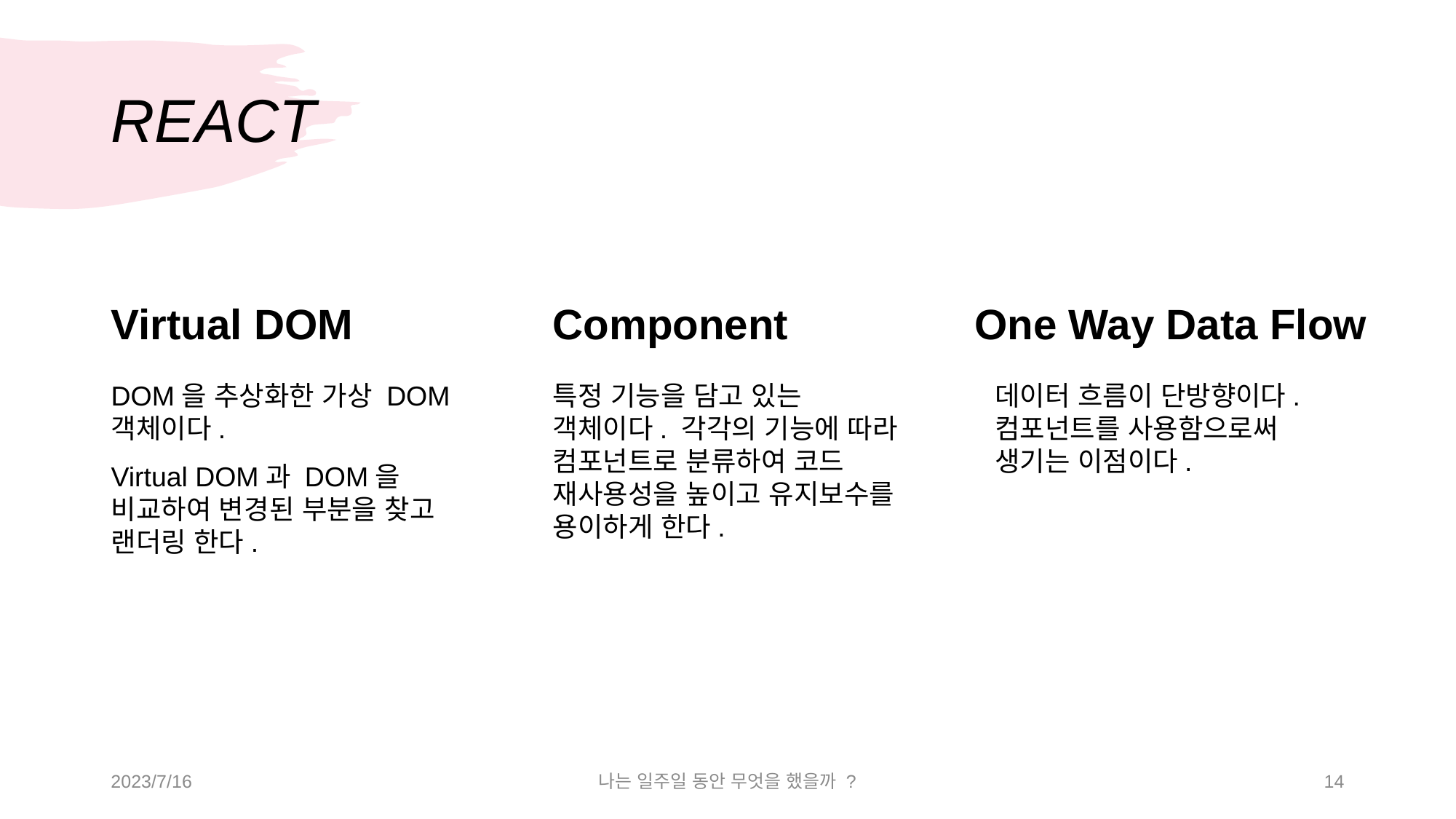

# REACT
Virtual DOM
Component
One Way Data Flow
DOM을 추상화한 가상 DOM객체이다.
Virtual DOM과 DOM을 비교하여 변경된 부분을 찾고 랜더링 한다.

특정 기능을 담고 있는 객체이다. 각각의 기능에 따라 컴포넌트로 분류하여 코드 재사용성을 높이고 유지보수를 용이하게 한다.
데이터 흐름이 단방향이다. 컴포넌트를 사용함으로써 생기는 이점이다.
2023/7/16
나는 일주일 동안 무엇을 했을까 ?
14